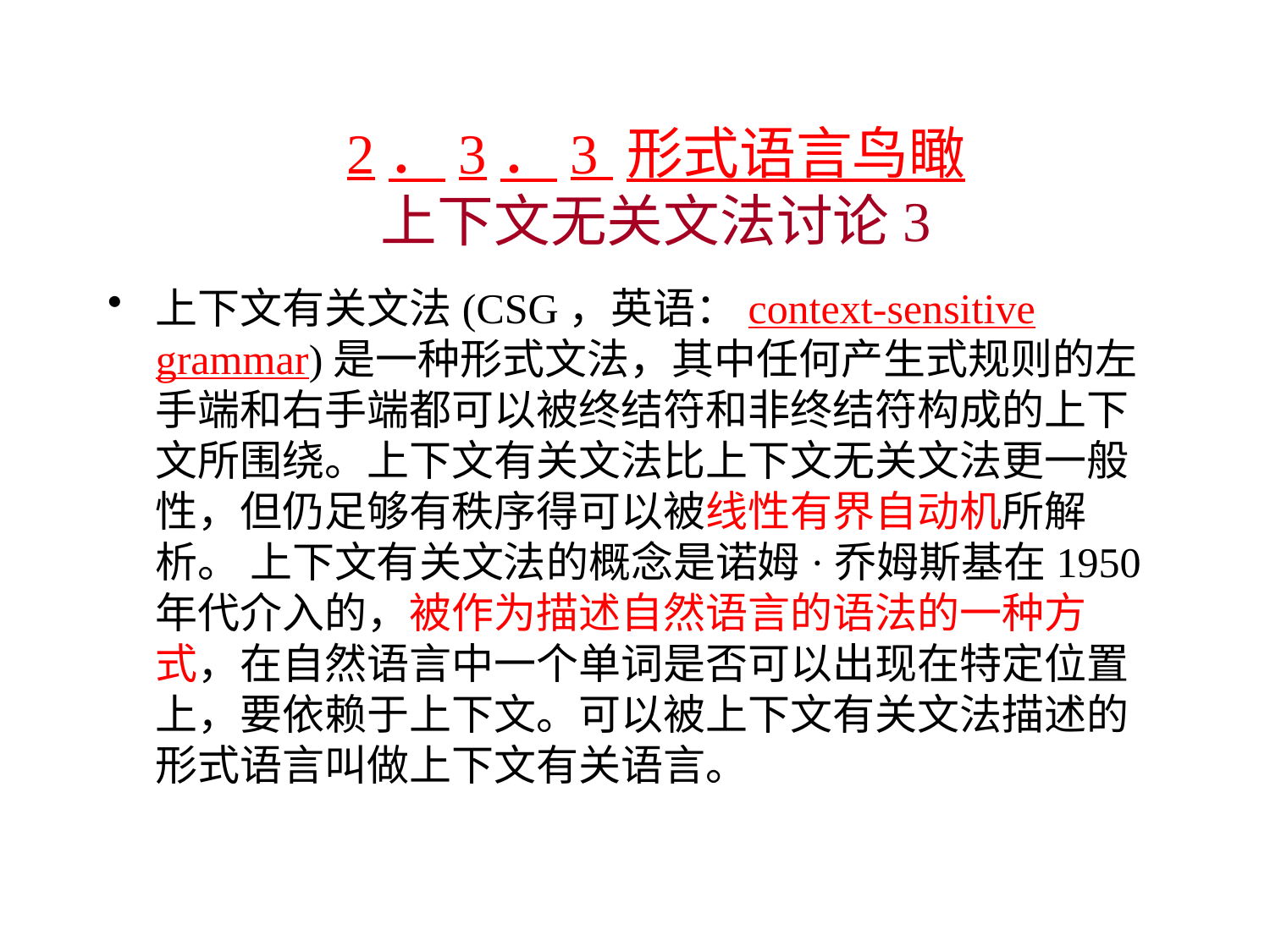

2．3．3 形式语言鸟瞰
上下文无关文法讨论3
上下文有关文法(CSG，英语：context-sensitive grammar)是一种形式文法，其中任何产生式规则的左手端和右手端都可以被终结符和非终结符构成的上下文所围绕。上下文有关文法比上下文无关文法更一般性，但仍足够有秩序得可以被线性有界自动机所解析。 上下文有关文法的概念是诺姆·乔姆斯基在1950年代介入的，被作为描述自然语言的语法的一种方式，在自然语言中一个单词是否可以出现在特定位置上，要依赖于上下文。可以被上下文有关文法描述的形式语言叫做上下文有关语言。